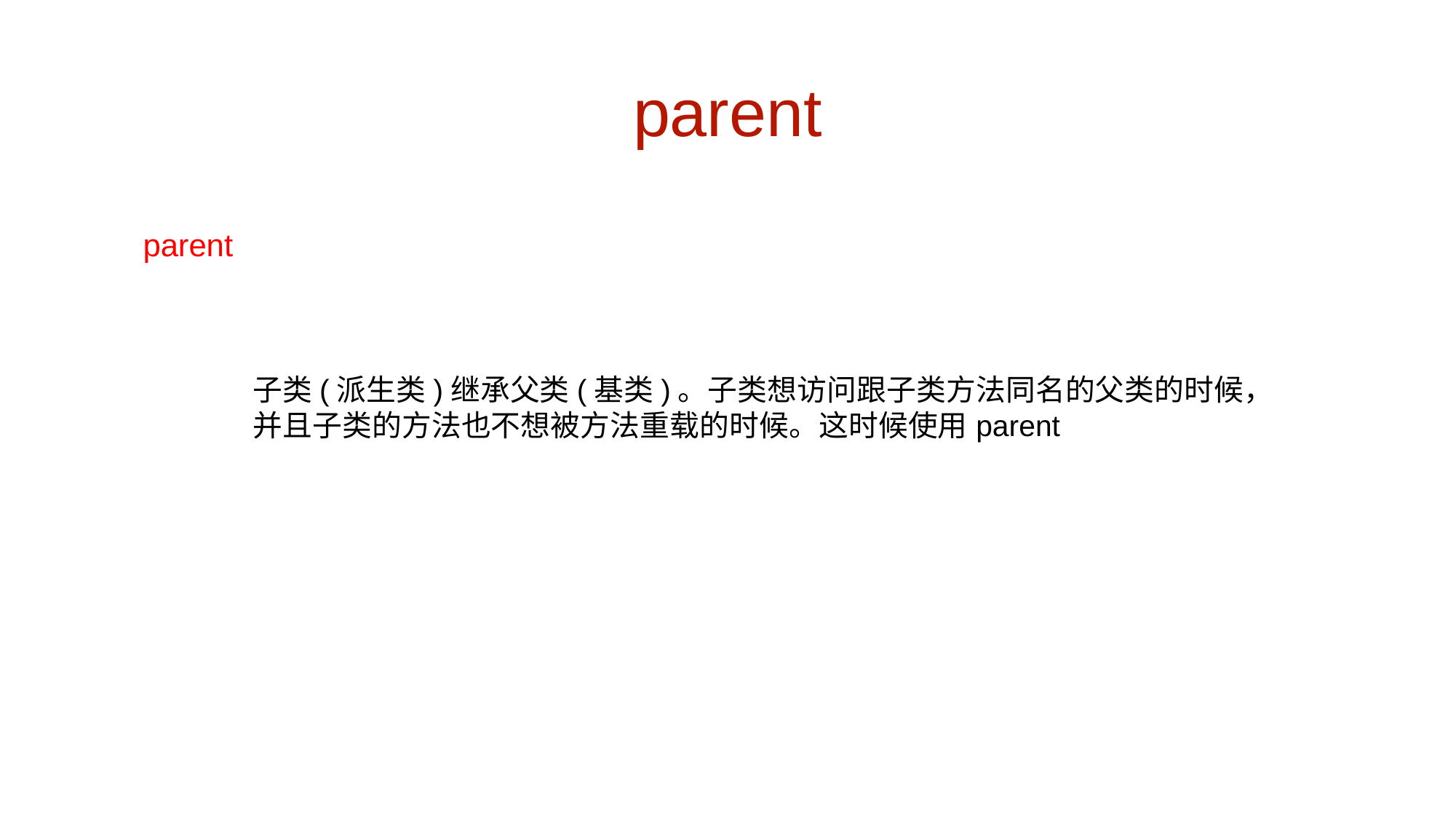

# parent
parent
子类(派生类)继承父类(基类)。子类想访问跟子类方法同名的父类的时候，
并且子类的方法也不想被方法重载的时候。这时候使用parent